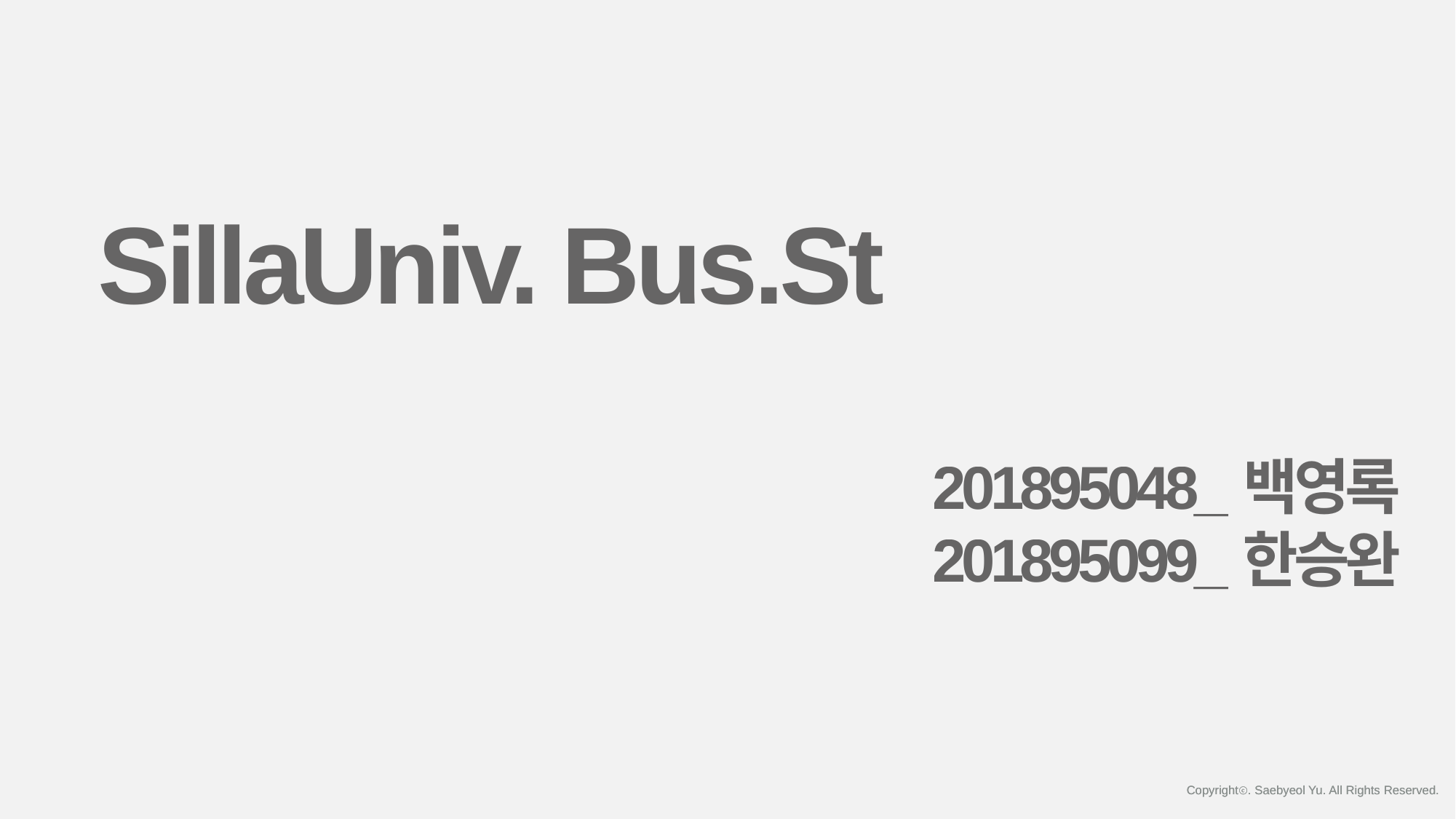

SillaUniv. Bus.St

201895048_백영록
201895099_한승완

Copyrightⓒ. Saebyeol Yu. All Rights Reserved.